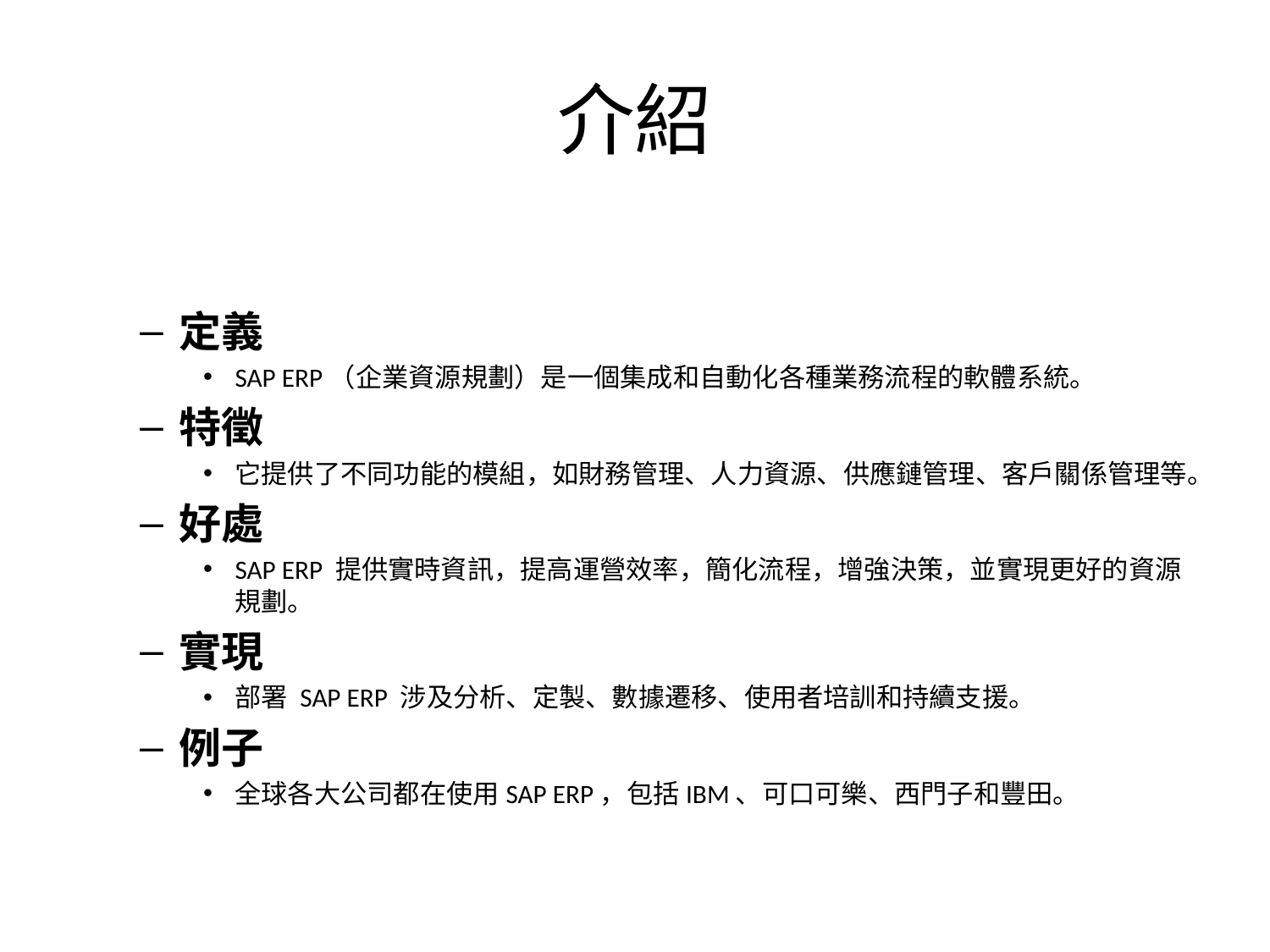

# 介紹

定義
SAP ERP（企業資源規劃）是一個集成和自動化各種業務流程的軟體系統。
特徵
它提供了不同功能的模組，如財務管理、人力資源、供應鏈管理、客戶關係管理等。
好處
SAP ERP 提供實時資訊，提高運營效率，簡化流程，增強決策，並實現更好的資源規劃。
實現
部署 SAP ERP 涉及分析、定製、數據遷移、使用者培訓和持續支援。
例子
全球各大公司都在使用SAP ERP，包括IBM、可口可樂、西門子和豐田。